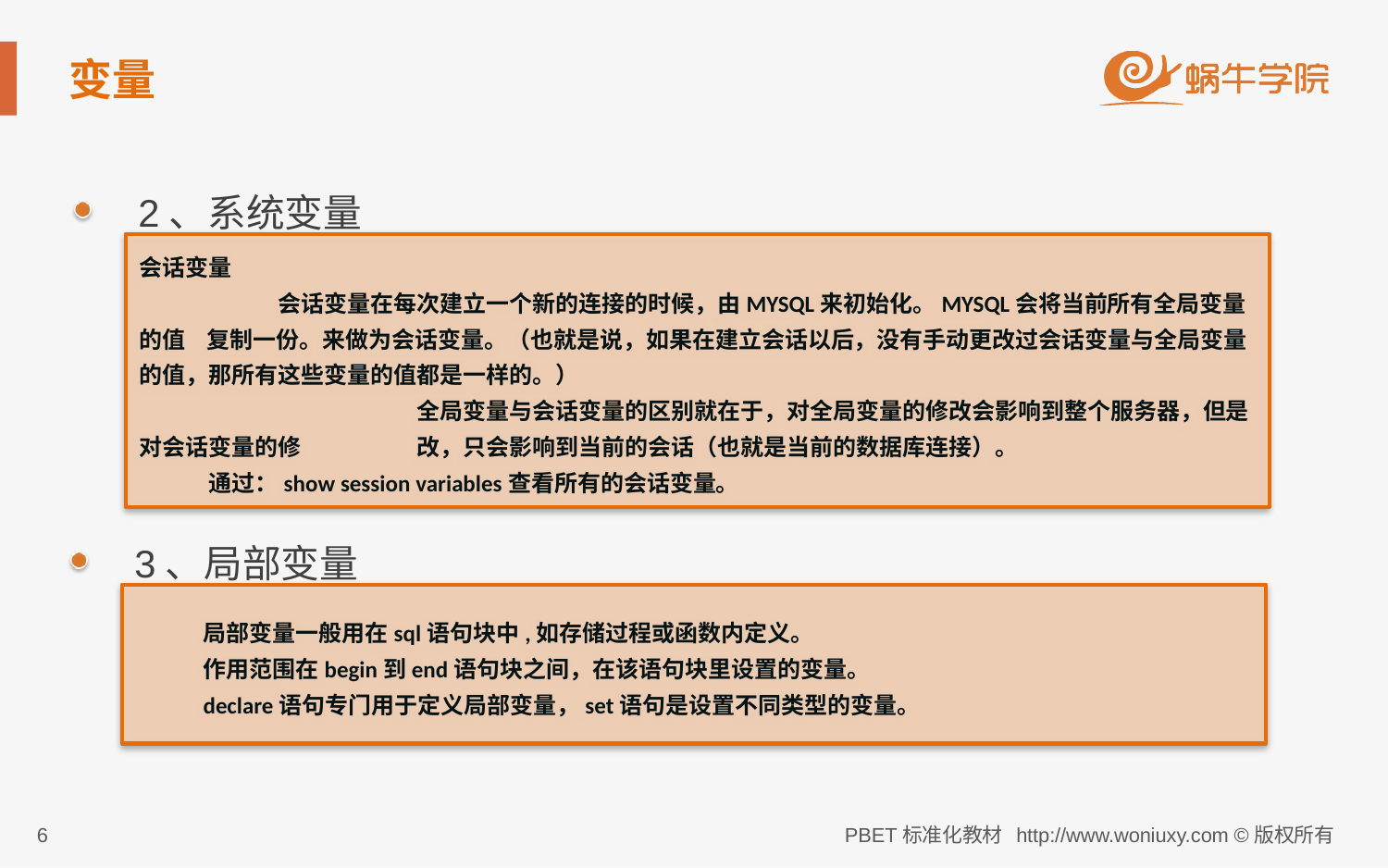

# 变量
2、系统变量

会话变量
            		会话变量在每次建立一个新的连接的时候，由MYSQL来初始化。MYSQL会将当前所有全局变量的值	复制一份。来做为会话变量。（也就是说，如果在建立会话以后，没有手动更改过会话变量与全局变量	的值，那所有这些变量的值都是一样的。）
        　		全局变量与会话变量的区别就在于，对全局变量的修改会影响到整个服务器，但是对会话变量的修	改，只会影响到当前的会话（也就是当前的数据库连接）。
            通过：show session variables查看所有的会话变量。
3、局部变量

	局部变量一般用在sql语句块中,如存储过程或函数内定义。
	作用范围在begin到end语句块之间，在该语句块里设置的变量。
	declare语句专门用于定义局部变量，set语句是设置不同类型的变量。